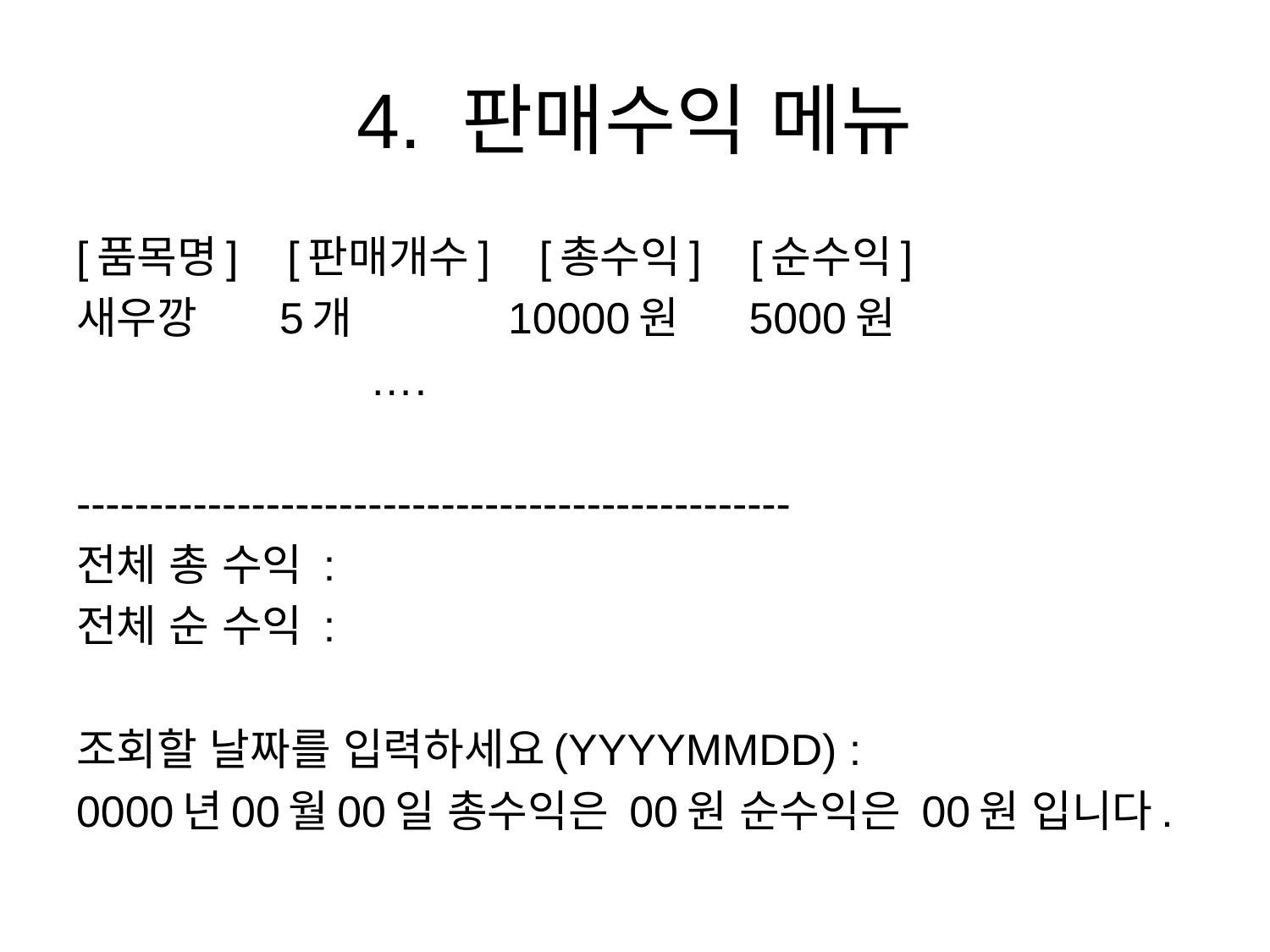

# 4. 판매수익 메뉴
[품목명]    [판매개수]    [총수익]    [순수익]
새우깡      5개            10000원     5000원
                        ….

-------------------------------------------------
전체 총 수익 :
전체 순 수익 :

조회할 날짜를 입력하세요(YYYYMMDD) :
0000년00월00일 총수익은 00원 순수익은 00원 입니다.